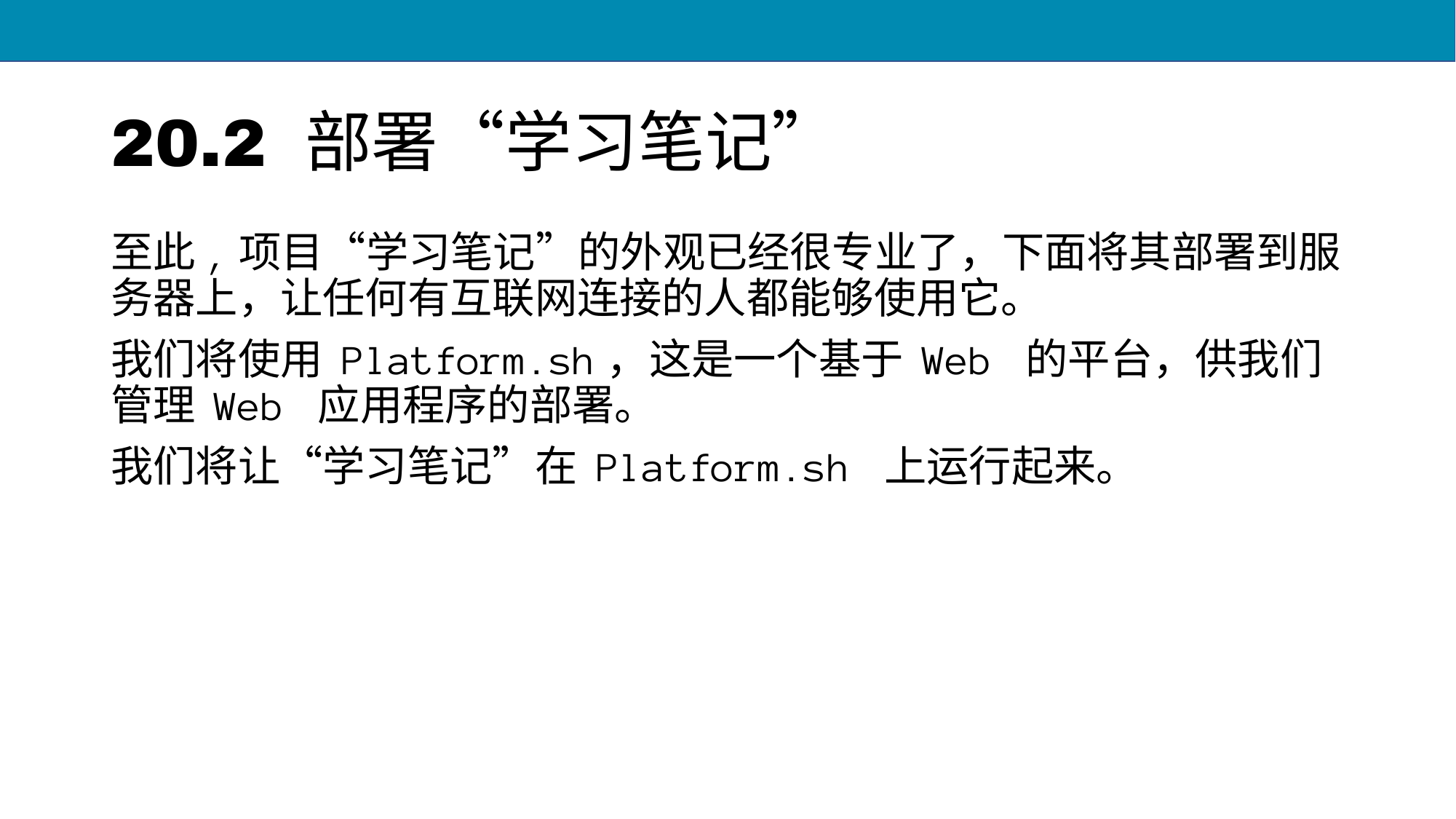

# 20.2 部署“学习笔记”
至此,项目“学习笔记”的外观已经很专业了，下面将其部署到服务器上，让任何有互联网连接的人都能够使用它。
我们将使用 Platform.sh，这是一个基于 Web 的平台，供我们管理 Web 应用程序的部署。
我们将让“学习笔记”在 Platform.sh 上运行起来。